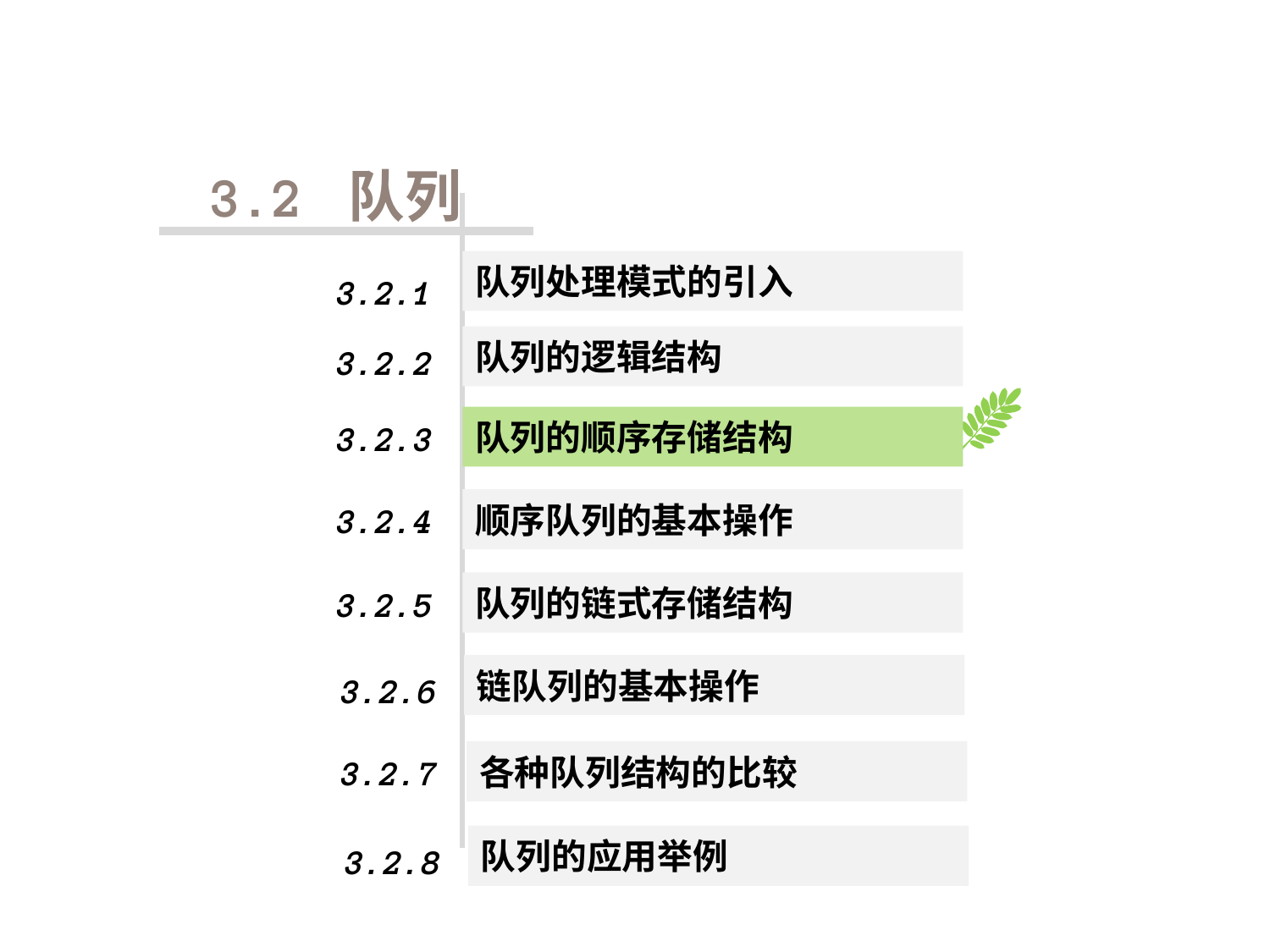

#
3.2 队列
队列处理模式的引入
3.2.1
3.2.2
队列的逻辑结构

3.2.3
队列的顺序存储结构
3.2.4
顺序队列的基本操作
3.2.5
队列的链式存储结构
3.2.6
链队列的基本操作
3.2.7
各种队列结构的比较
3.2.8
队列的应用举例